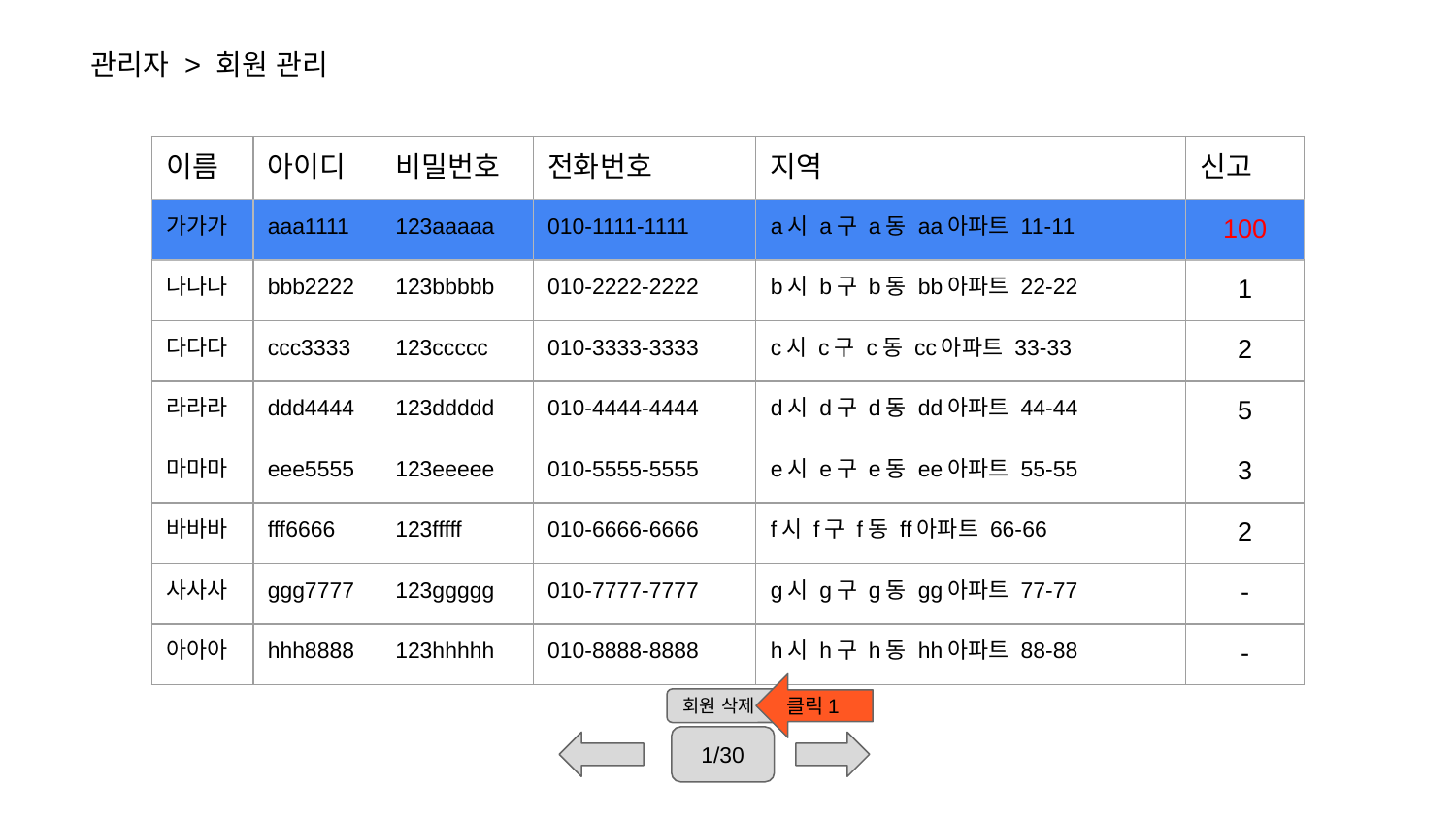

관리자 > 회원 관리
| 이름 | 아이디 | 비밀번호 | 전화번호 | 지역 | 신고 |
| --- | --- | --- | --- | --- | --- |
| 가가가 | aaa1111 | 123aaaaa | 010-1111-1111 | a시 a구 a동 aa아파트 11-11 | 100 |
| 나나나 | bbb2222 | 123bbbbb | 010-2222-2222 | b시 b구 b동 bb아파트 22-22 | 1 |
| 다다다 | ccc3333 | 123ccccc | 010-3333-3333 | c시 c구 c동 cc아파트 33-33 | 2 |
| 라라라 | ddd4444 | 123ddddd | 010-4444-4444 | d시 d구 d동 dd아파트 44-44 | 5 |
| 마마마 | eee5555 | 123eeeee | 010-5555-5555 | e시 e구 e동 ee아파트 55-55 | 3 |
| 바바바 | fff6666 | 123fffff | 010-6666-6666 | f시 f구 f동 ff아파트 66-66 | 2 |
| 사사사 | ggg7777 | 123ggggg | 010-7777-7777 | g시 g구 g동 gg아파트 77-77 | - |
| 아아아 | hhh8888 | 123hhhhh | 010-8888-8888 | h시 h구 h동 hh아파트 88-88 | - |
클릭1
회원 삭제
1/30